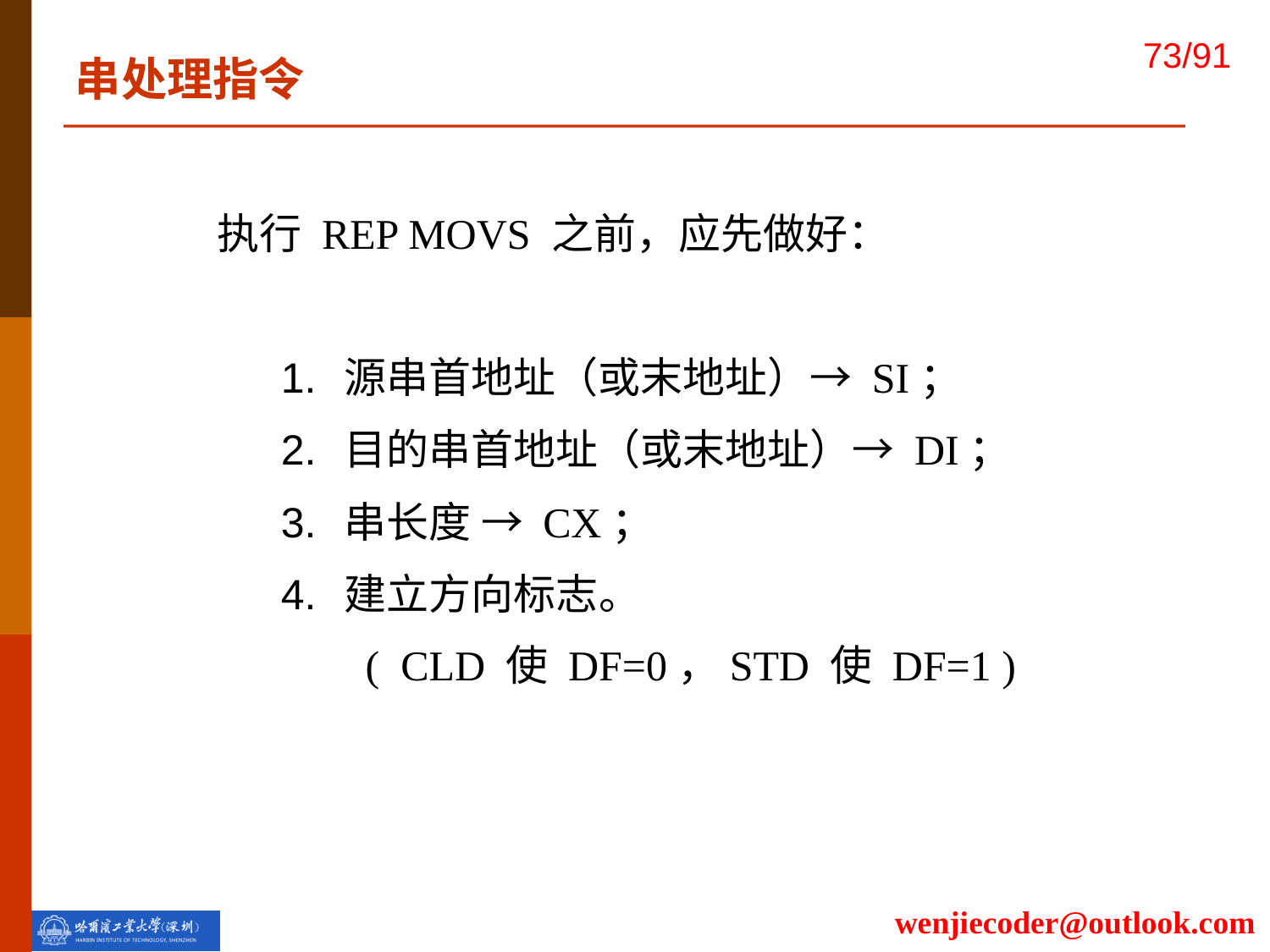

串处理指令
执行 REP MOVS 之前，应先做好：

源串首地址（或末地址）→ SI；
目的串首地址（或末地址）→ DI；
串长度 → CX；
建立方向标志。
        (  CLD 使 DF=0，STD 使 DF=1 )